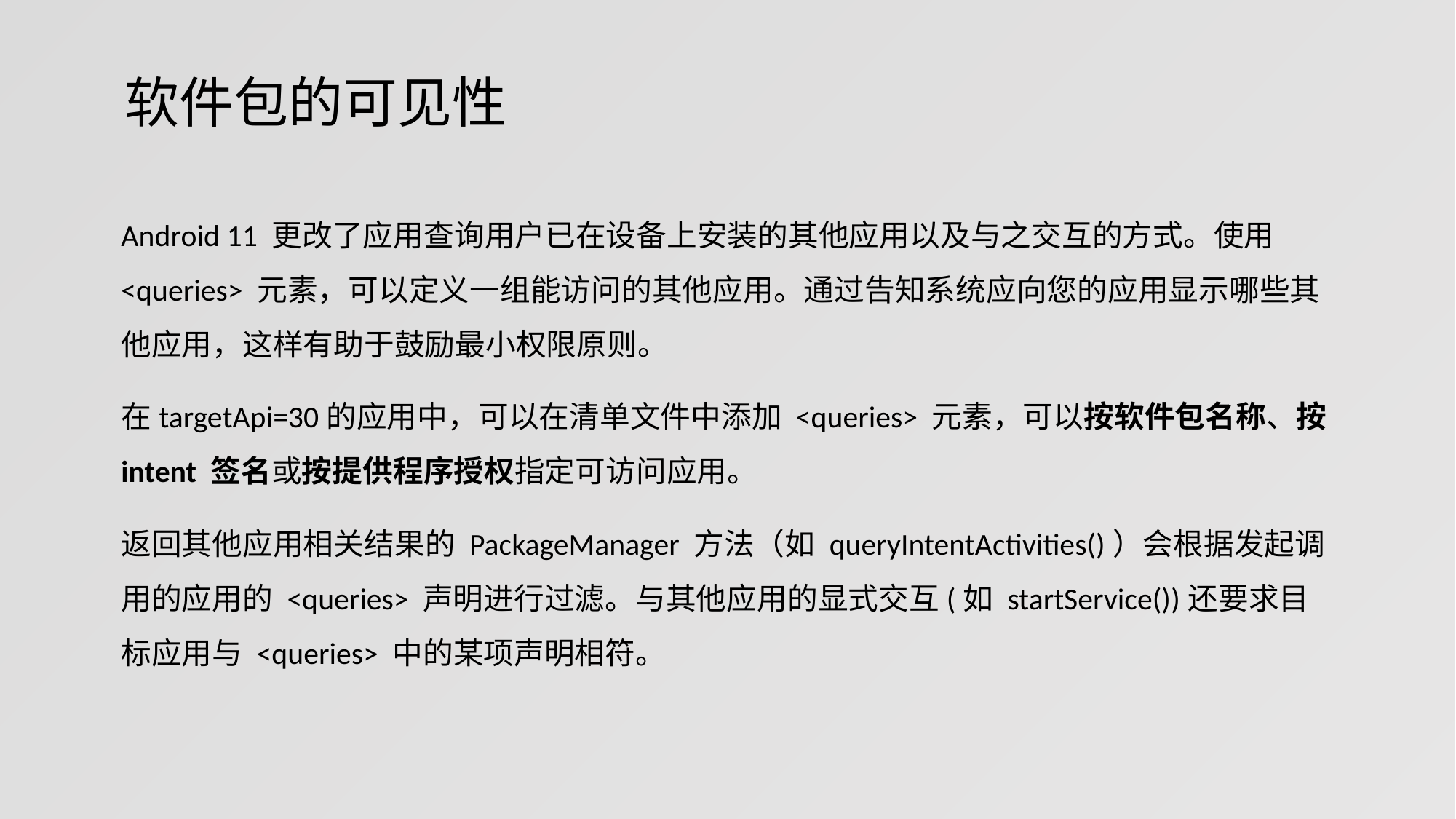

# 软件包的可见性
Android 11 更改了应用查询用户已在设备上安装的其他应用以及与之交互的方式。使用 <queries> 元素，可以定义一组能访问的其他应用。通过告知系统应向您的应用显示哪些其他应用，这样有助于鼓励最小权限原则。
在targetApi=30的应用中，可以在清单文件中添加 <queries> 元素，可以按软件包名称、按 intent 签名或按提供程序授权指定可访问应用。
返回其他应用相关结果的 PackageManager 方法（如 queryIntentActivities()）会根据发起调用的应用的 <queries> 声明进行过滤。与其他应用的显式交互(如 startService())还要求目标应用与 <queries> 中的某项声明相符。